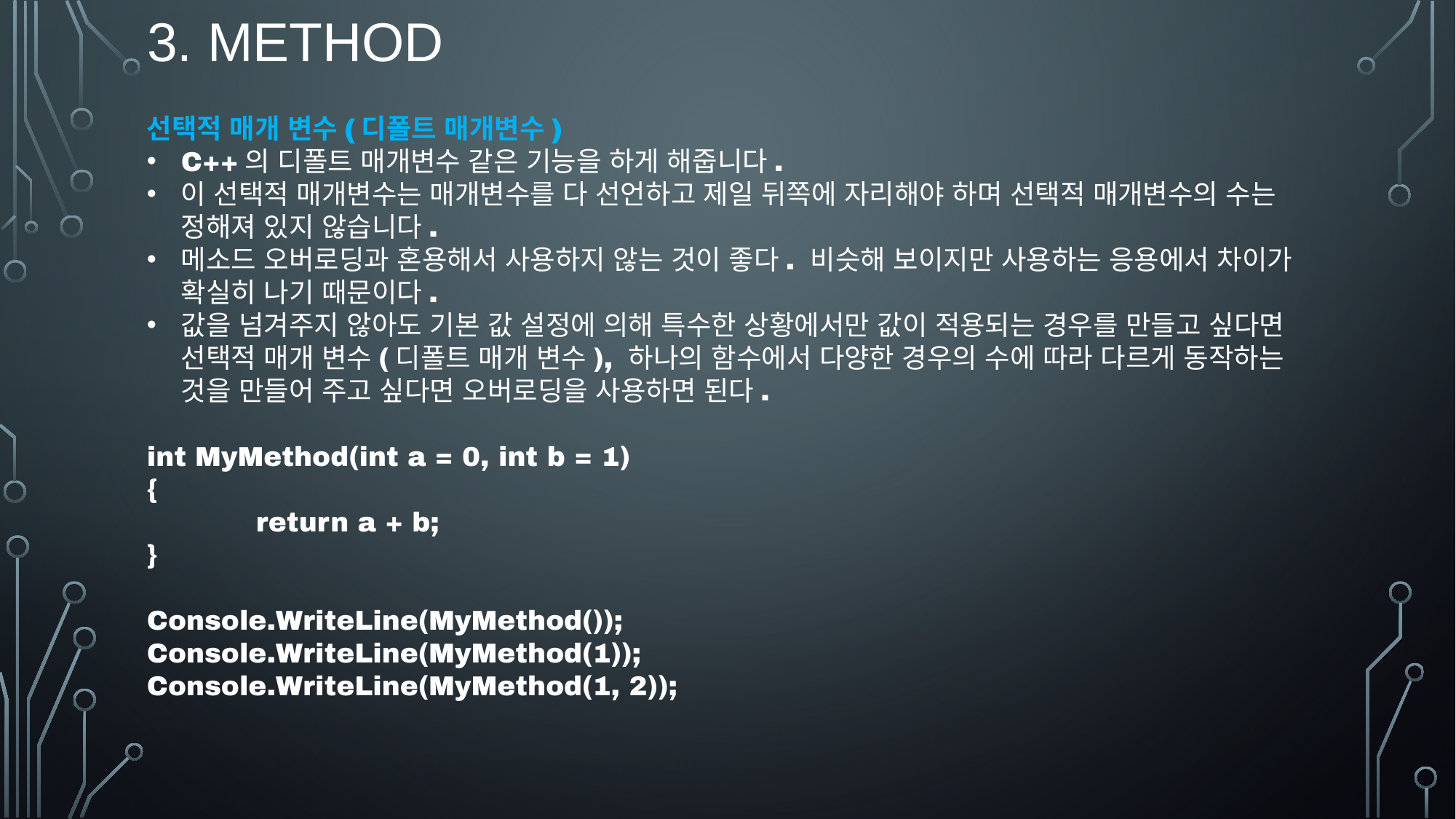

# 3. method
선택적 매개 변수(디폴트 매개변수)
C++의 디폴트 매개변수 같은 기능을 하게 해줍니다.
이 선택적 매개변수는 매개변수를 다 선언하고 제일 뒤쪽에 자리해야 하며 선택적 매개변수의 수는 정해져 있지 않습니다.
메소드 오버로딩과 혼용해서 사용하지 않는 것이 좋다. 비슷해 보이지만 사용하는 응용에서 차이가 확실히 나기 때문이다.
값을 넘겨주지 않아도 기본 값 설정에 의해 특수한 상황에서만 값이 적용되는 경우를 만들고 싶다면 선택적 매개 변수(디폴트 매개 변수), 하나의 함수에서 다양한 경우의 수에 따라 다르게 동작하는 것을 만들어 주고 싶다면 오버로딩을 사용하면 된다.

int MyMethod(int a = 0, int b = 1)
{
	return a + b;
}

Console.WriteLine(MyMethod());
Console.WriteLine(MyMethod(1));
Console.WriteLine(MyMethod(1, 2));